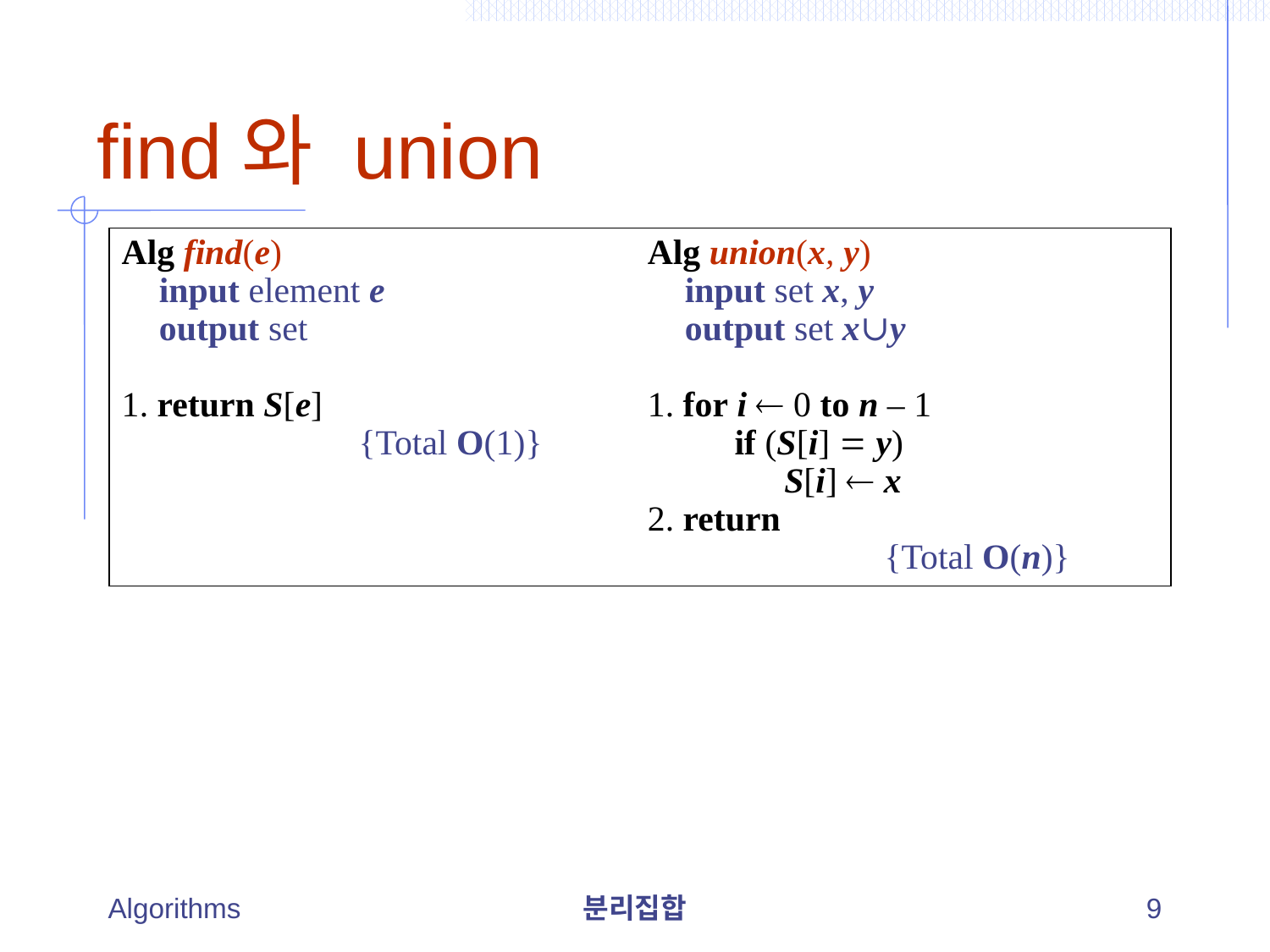

# find와 union
Alg find(e)
	input element e
	output set

1. return S[e]
					{Total O(1)}

Alg union(x, y)
	input set x, y
	output set x∪y

1. for i ← 0 to n – 1
		if (S[i] = y)
			S[i] ← x
2. return
					{Total O(n)}
Algorithms
분리집합
9